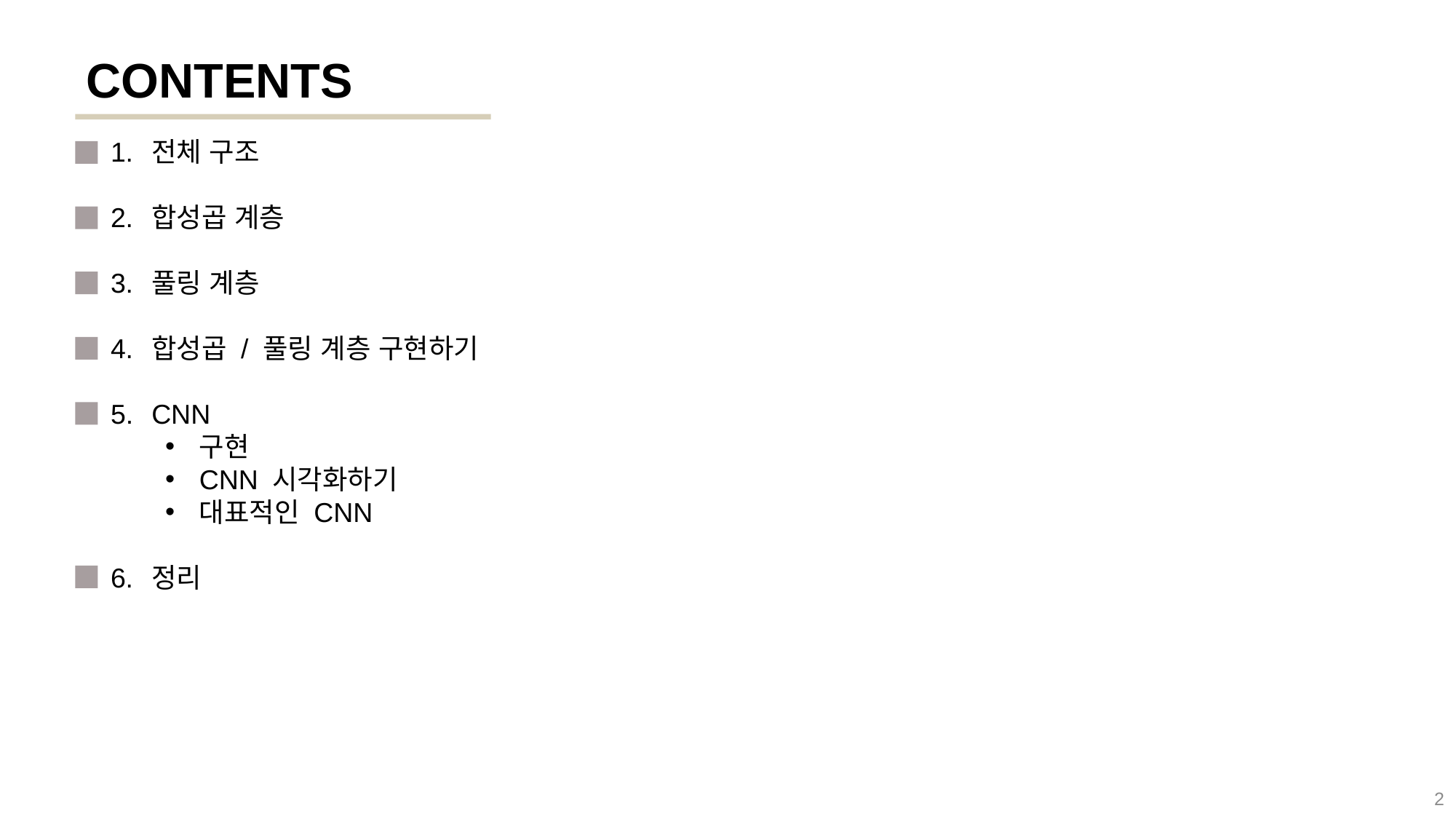

CONTENTS

전체 구조

합성곱 계층

풀링 계층

합성곱 / 풀링 계층 구현하기

CNN
구현
CNN 시각화하기
대표적인 CNN

정리

2